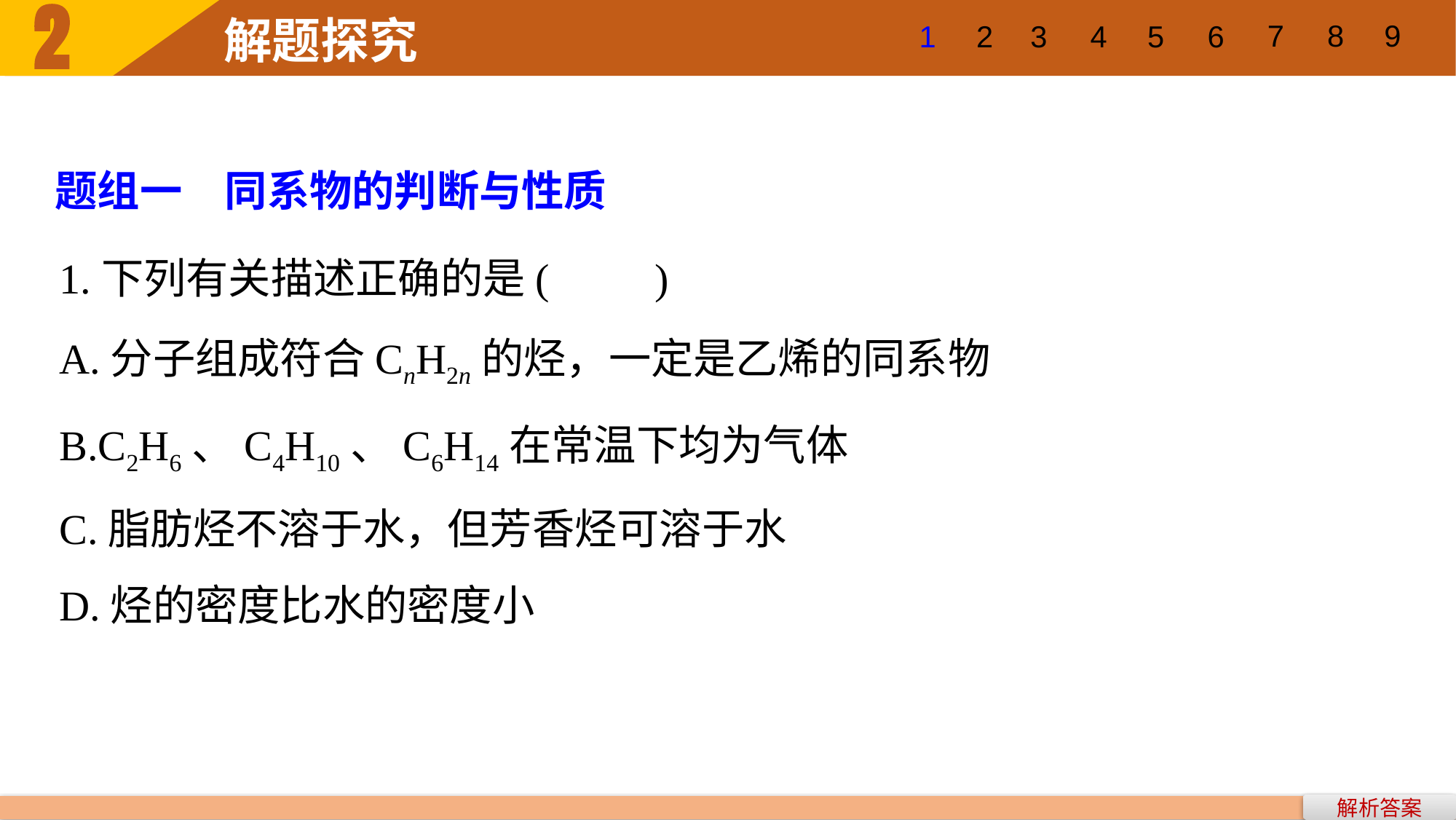

7
8
9
1
2
3
4
5
6
题组一　同系物的判断与性质
1.下列有关描述正确的是(　　)
A.分子组成符合CnH2n的烃，一定是乙烯的同系物
B.C2H6、C4H10、C6H14在常温下均为气体
C.脂肪烃不溶于水，但芳香烃可溶于水
D.烃的密度比水的密度小

解析答案